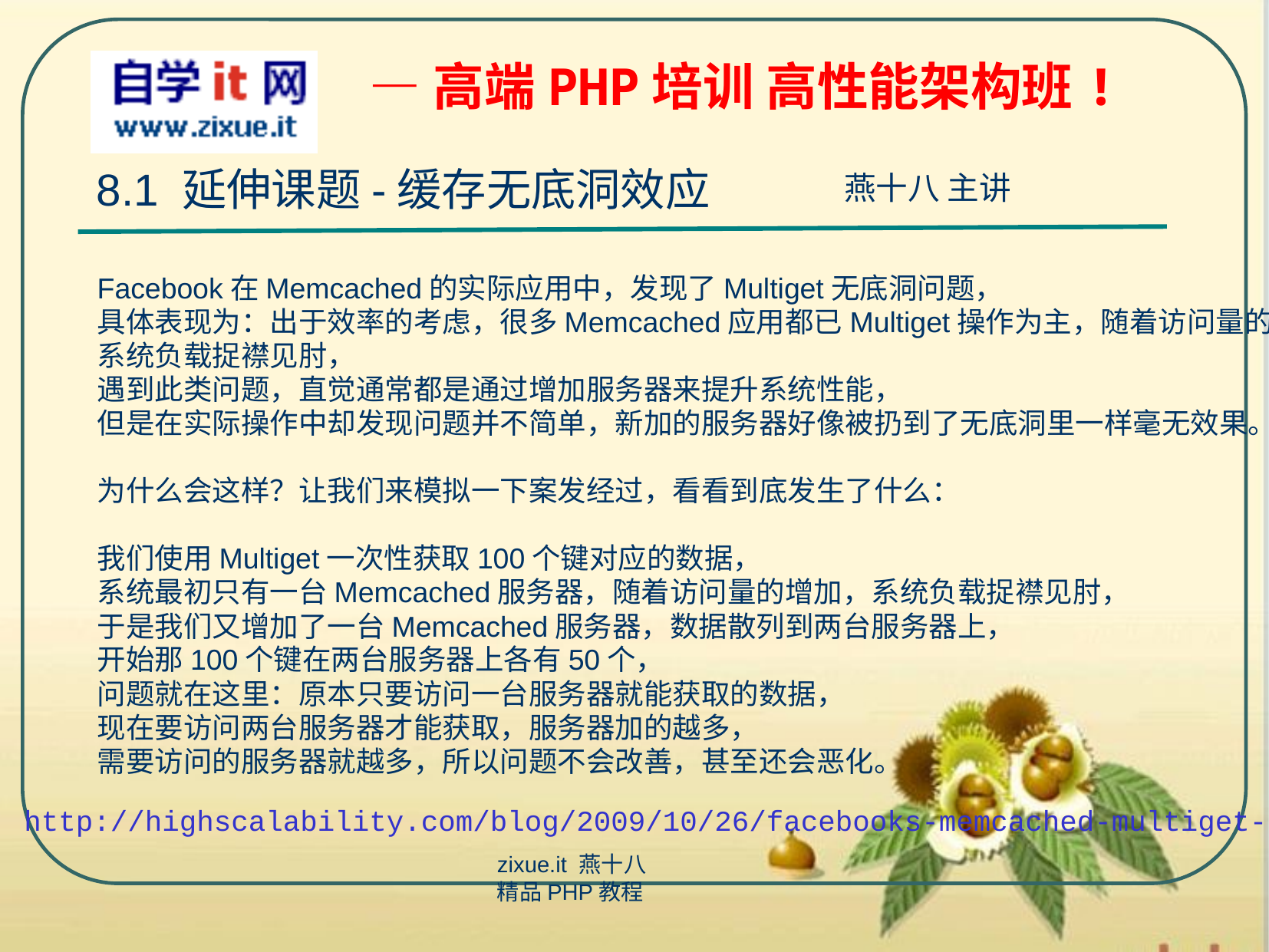

8.1 延伸课题-缓存无底洞效应
Facebook在Memcached的实际应用中，发现了Multiget无底洞问题，
具体表现为：出于效率的考虑，很多Memcached应用都已Multiget操作为主，随着访问量的增加，
系统负载捉襟见肘，
遇到此类问题，直觉通常都是通过增加服务器来提升系统性能，
但是在实际操作中却发现问题并不简单，新加的服务器好像被扔到了无底洞里一样毫无效果。

为什么会这样？让我们来模拟一下案发经过，看看到底发生了什么：

我们使用Multiget一次性获取100个键对应的数据，
系统最初只有一台Memcached服务器，随着访问量的增加，系统负载捉襟见肘，
于是我们又增加了一台Memcached服务器，数据散列到两台服务器上，
开始那100个键在两台服务器上各有50个，
问题就在这里：原本只要访问一台服务器就能获取的数据，
现在要访问两台服务器才能获取，服务器加的越多，
需要访问的服务器就越多，所以问题不会改善，甚至还会恶化。
http://highscalability.com/blog/2009/10/26/facebooks-memcached-multiget-hole-more-machines-more-capacit.html
zixue.it 燕十八
精品PHP教程